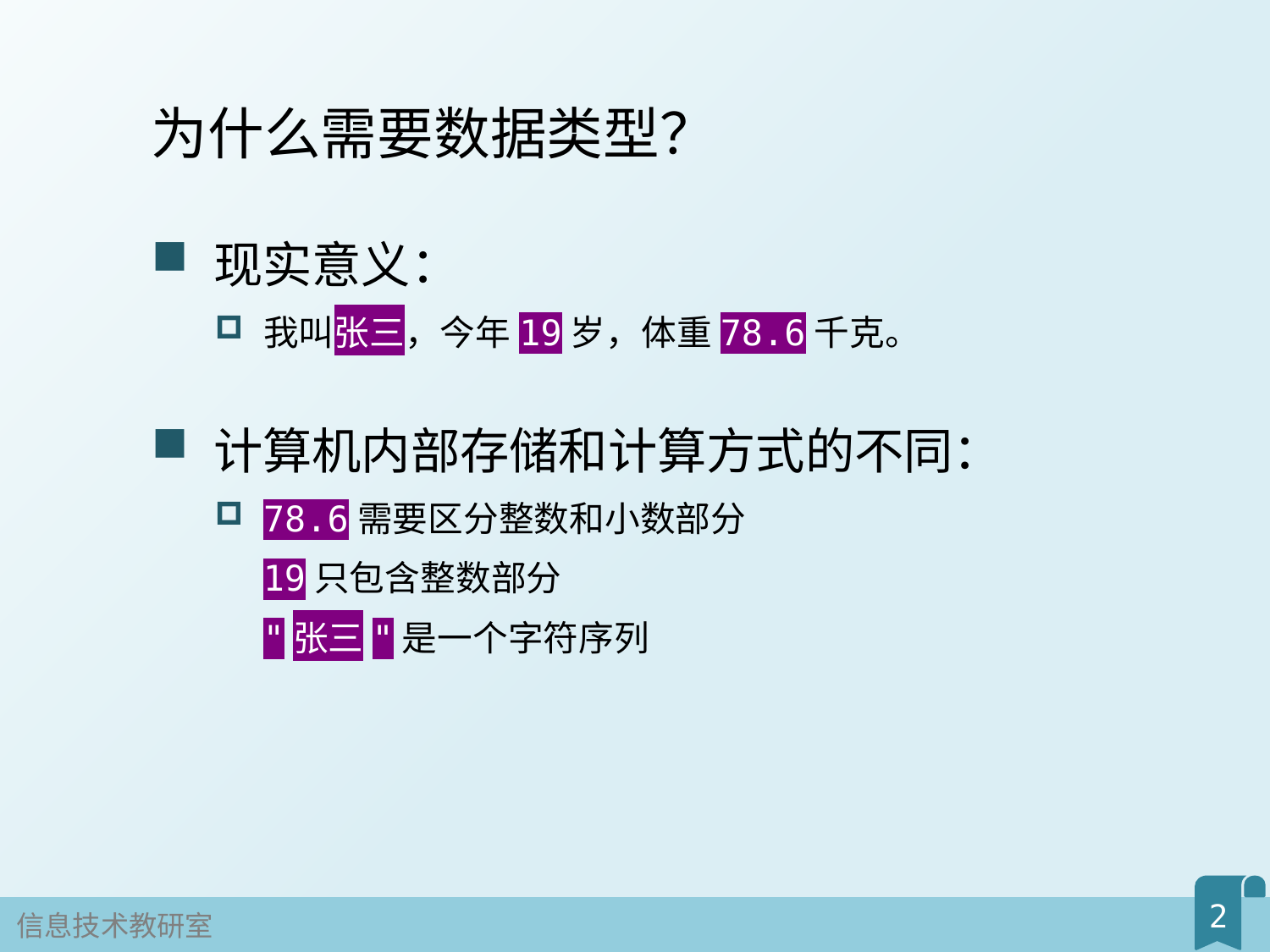

为什么需要数据类型？

现实意义：
我叫张三，今年19岁，体重78.6千克。

计算机内部存储和计算方式的不同：
78.6需要区分整数和小数部分
19只包含整数部分
"张三"是一个字符序列
2